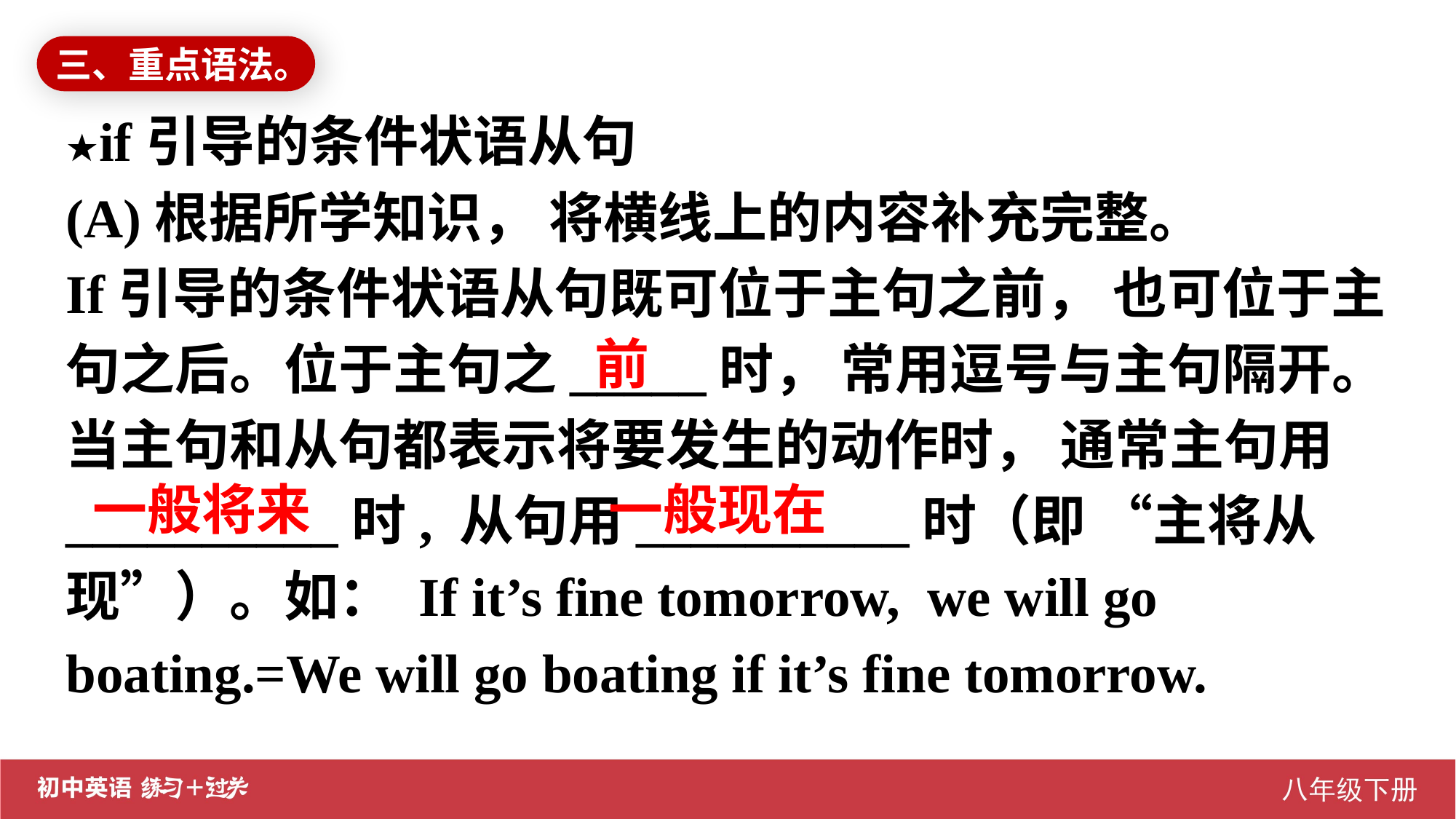

三、重点语法。
★if引导的条件状语从句
(A)根据所学知识， 将横线上的内容补充完整。
If引导的条件状语从句既可位于主句之前， 也可位于主句之后。位于主句之_____时， 常用逗号与主句隔开。当主句和从句都表示将要发生的动作时， 通常主句用__________时, 从句用__________时（即 “主将从现”）。如： If it’s fine tomorrow,  we will go boating.=We will go boating if it’s fine tomorrow.
前
一般将来
一般现在